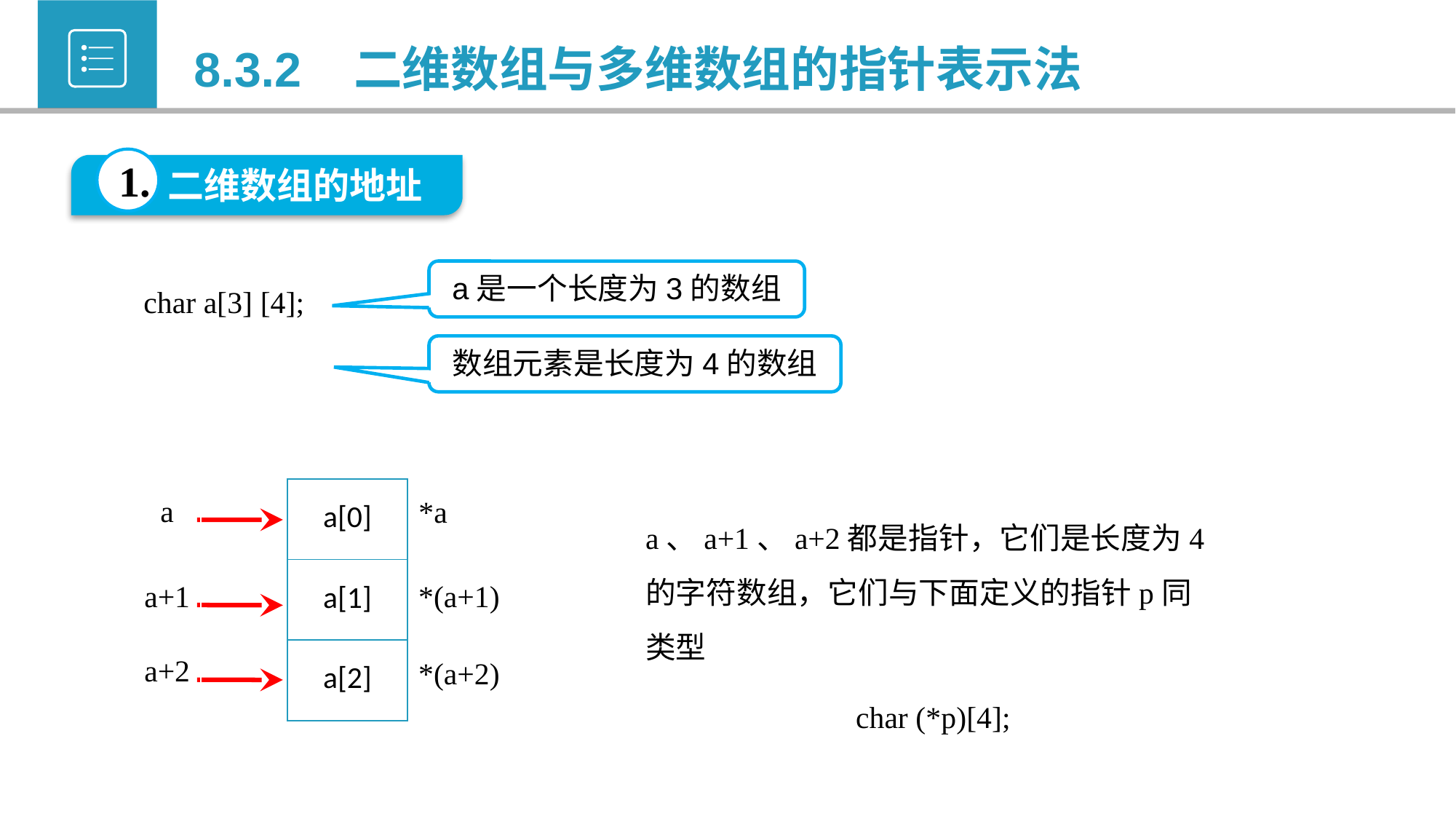

8.3.2   二维数组与多维数组的指针表示法

1.

二维数组的地址
a是一个长度为3的数组
char a[3] [4];
数组元素是长度为4的数组
| a[0] |
| --- |
| a[1] |
| a[2] |
a

*a
a、a+1、a+2都是指针，它们是长度为4的字符数组，它们与下面定义的指针p同类型
char (*p)[4];
a+1

*(a+1)
a+2

*(a+2)